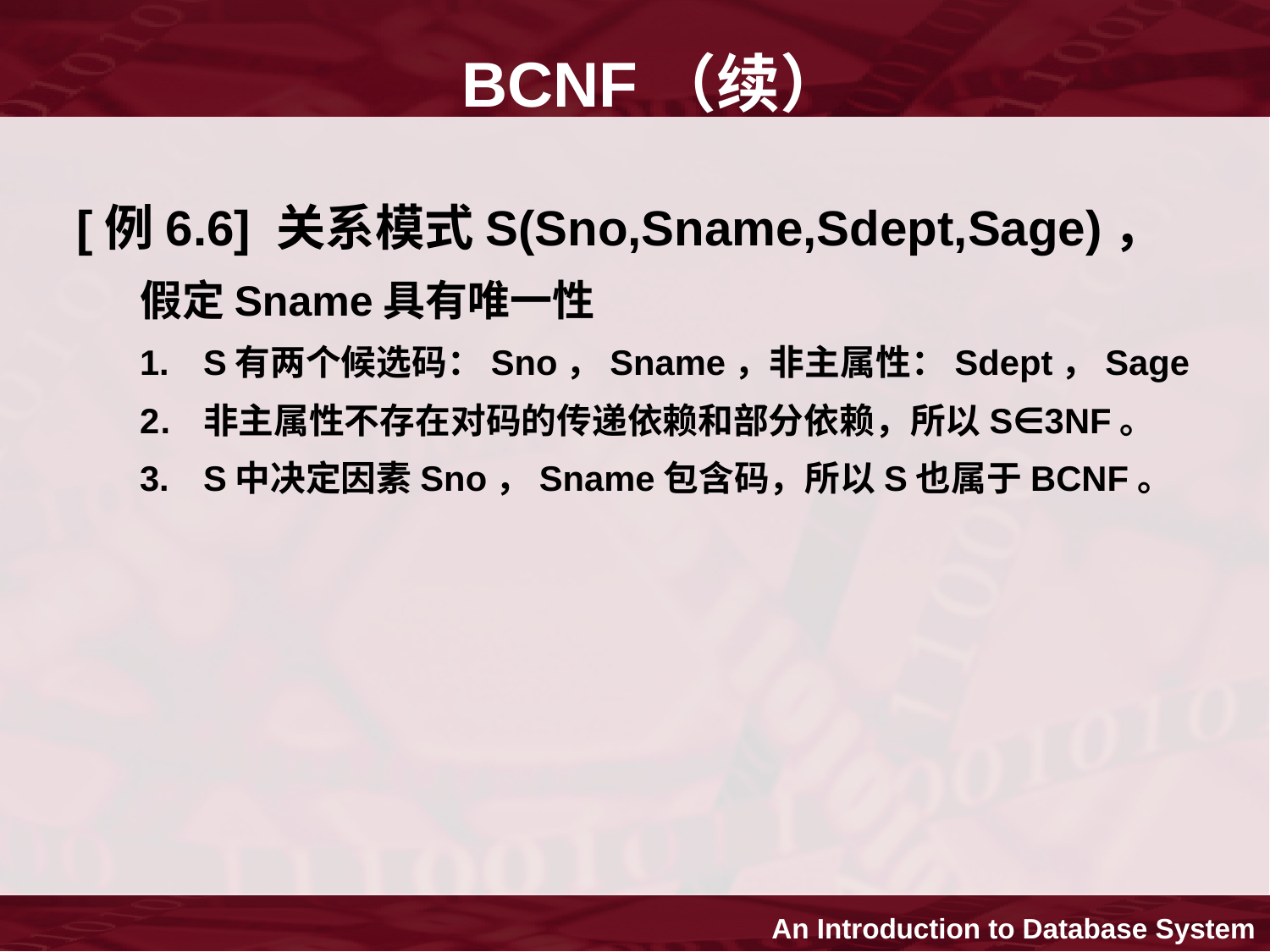

BCNF（续）
[例6.6] 关系模式S(Sno,Sname,Sdept,Sage)，
假定Sname具有唯一性
S有两个候选码：Sno，Sname，非主属性：Sdept，Sage
非主属性不存在对码的传递依赖和部分依赖，所以S∈3NF。
S中决定因素Sno，Sname包含码，所以S也属于BCNF。